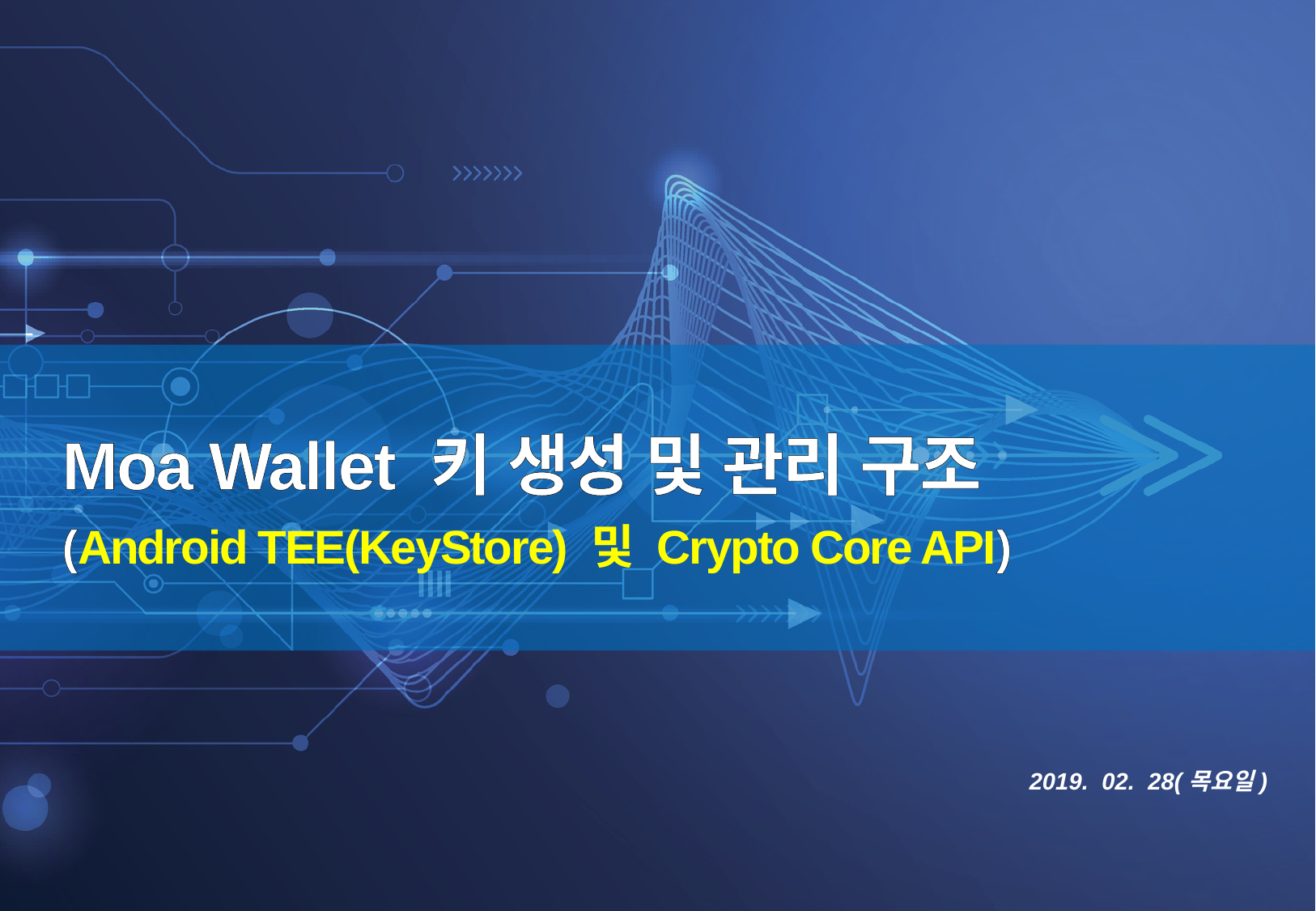

Moa Wallet 키 생성 및 관리 구조
(Android TEE(KeyStore) 및 Crypto Core API)
2019.  02.  28(목요일)